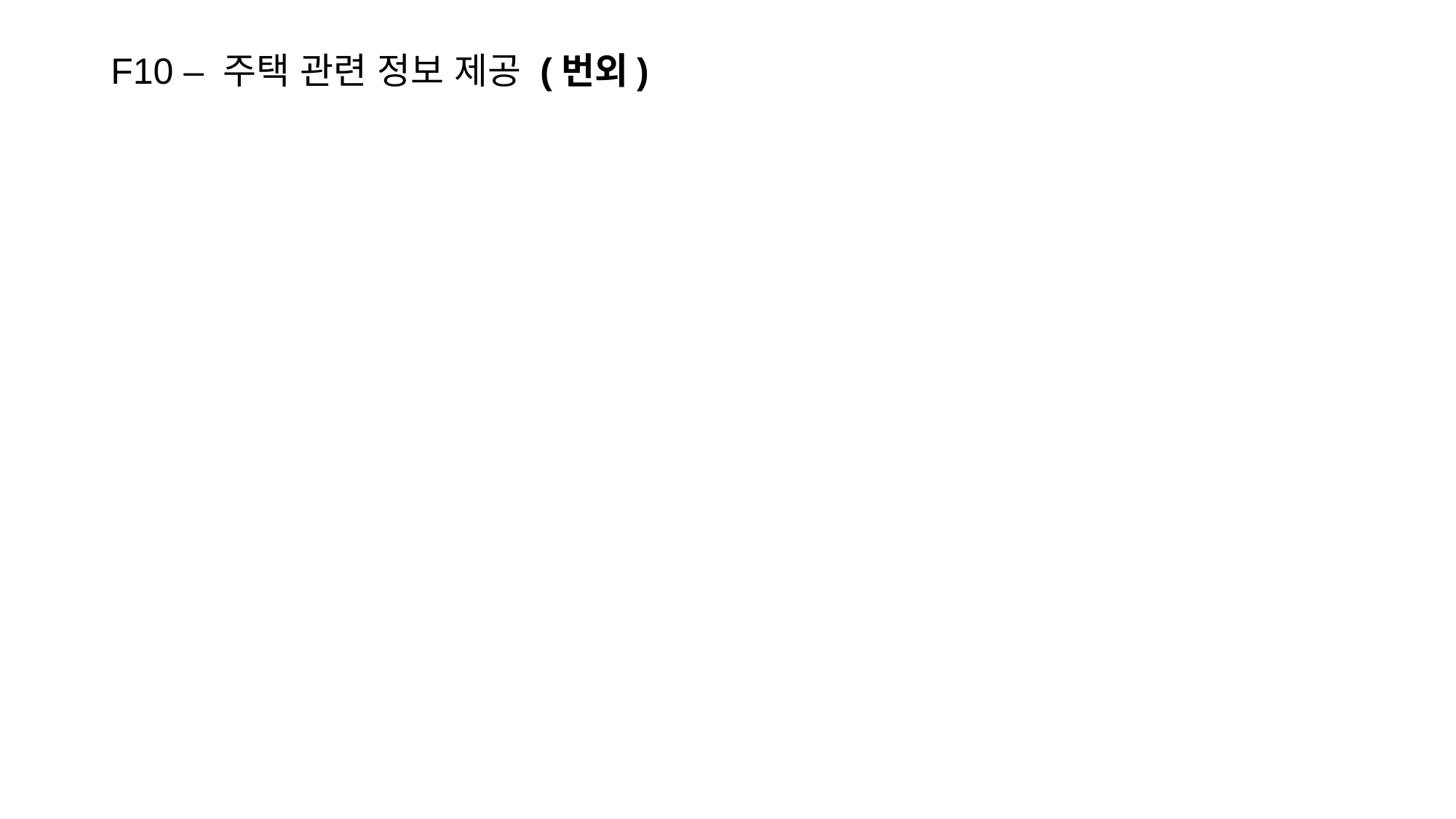

# F10 – 주택 관련 정보 제공 (번외)